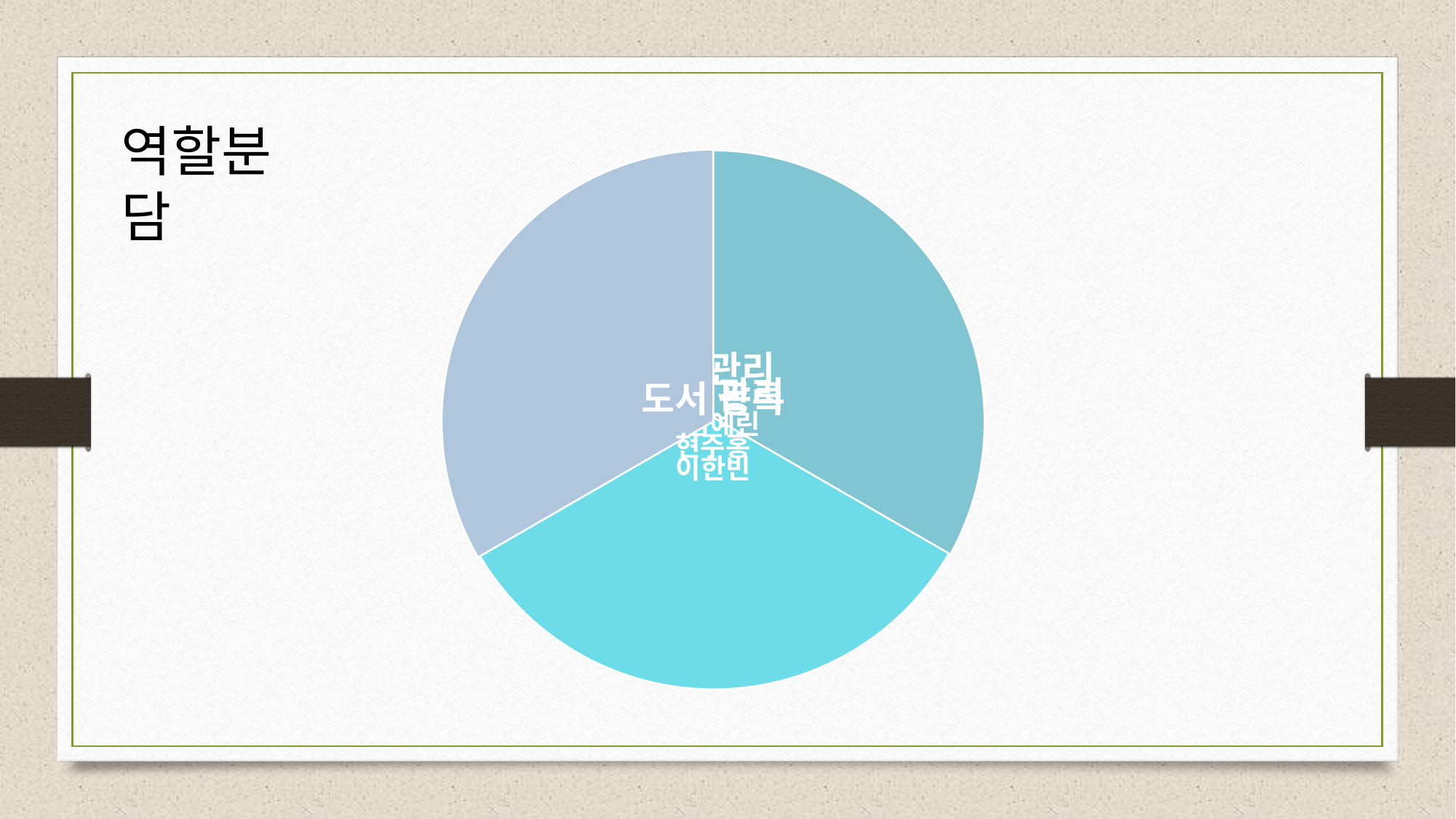

회원 관리
 김민호
도서  관리
 김예린
이한빈
도서 등록
현주홍
역할분담